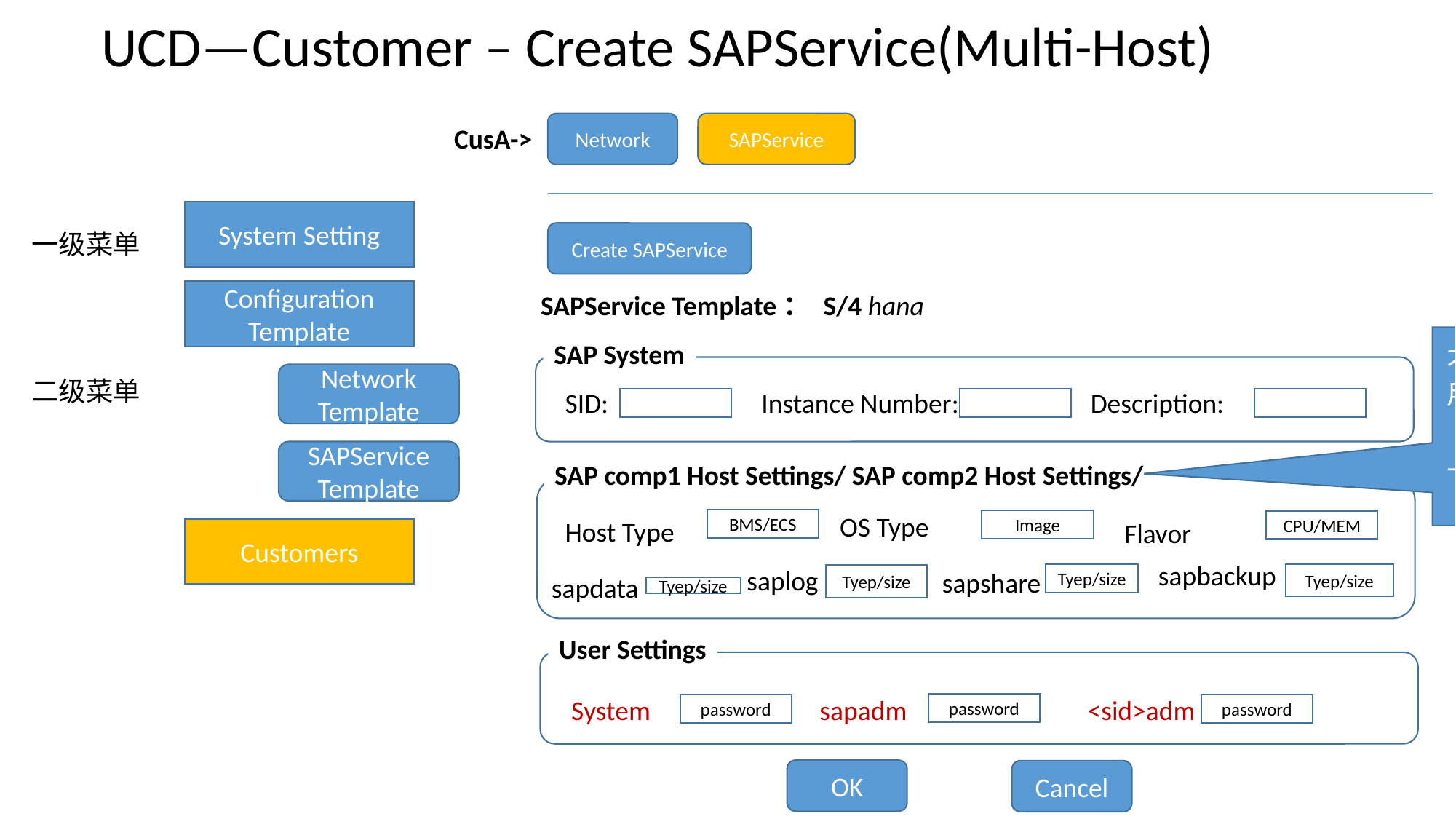

# UCD—Customer – Create SAPService(Multi-Host)
Network
SAPService
CusA->
System Setting
一级菜单
Create SAPService
Configuration Template
SAPService Template： S/4 hana
不同的SAP应用可以部署在不同的Host上，需要进行不同的配置
SAP System

Network Template
二级菜单
SID:
Instance Number:
Description:

SAPService Template
SAP comp1 Host Settings/ SAP comp2 Host Settings/

OS Type
Host Type
BMS/ECS
Image
Flavor
CPU/MEM
Customers
sapbackup
saplog
sapshare
Tyep/size
Tyep/size
sapdata
Tyep/size
Tyep/size
User Settings

System
sapadm
<sid>adm
password
password
password
OK
Cancel